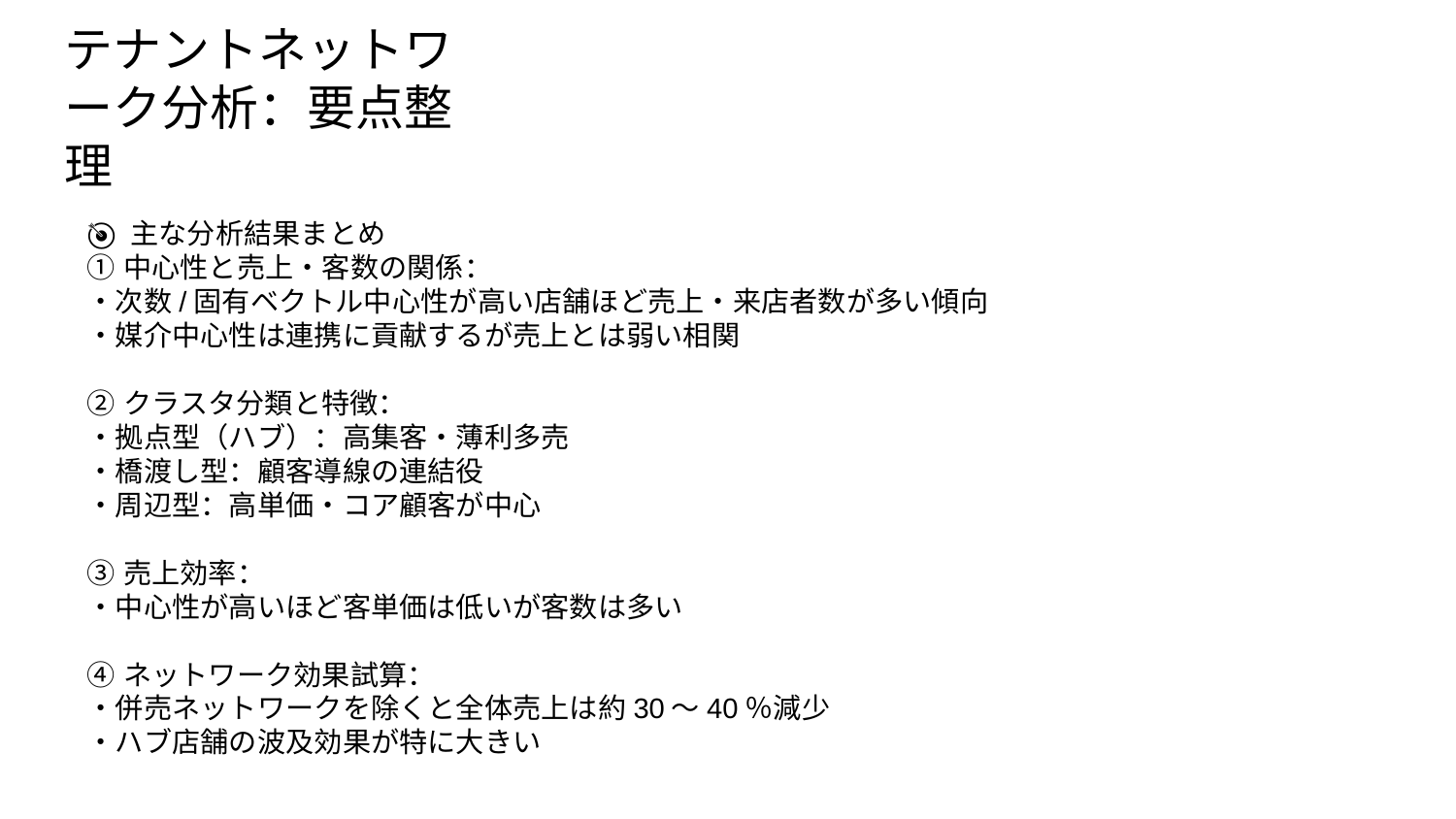

# テナントネットワーク分析：要点整理

🎯 主な分析結果まとめ
① 中心性と売上・客数の関係：
・次数/固有ベクトル中心性が高い店舗ほど売上・来店者数が多い傾向
・媒介中心性は連携に貢献するが売上とは弱い相関
② クラスタ分類と特徴：
・拠点型（ハブ）：高集客・薄利多売
・橋渡し型：顧客導線の連結役
・周辺型：高単価・コア顧客が中心
③ 売上効率：
・中心性が高いほど客単価は低いが客数は多い
④ ネットワーク効果試算：
・併売ネットワークを除くと全体売上は約30〜40％減少
・ハブ店舗の波及効果が特に大きい